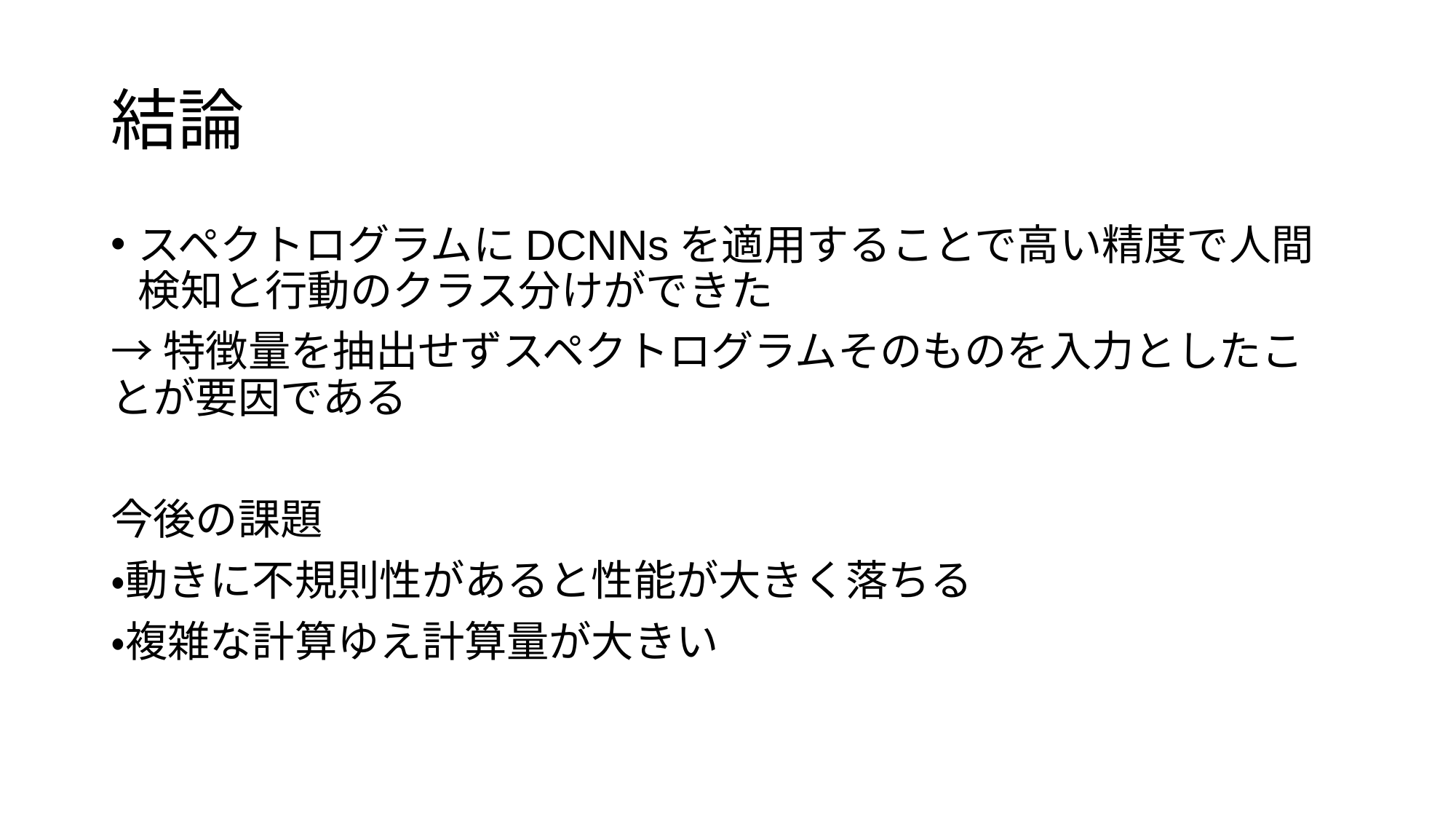

# 結論
スペクトログラムにDCNNsを適用することで高い精度で人間検知と行動のクラス分けができた
→特徴量を抽出せずスペクトログラムそのものを入力としたことが要因である

今後の課題
・動きに不規則性があると性能が大きく落ちる
・複雑な計算ゆえ計算量が大きい